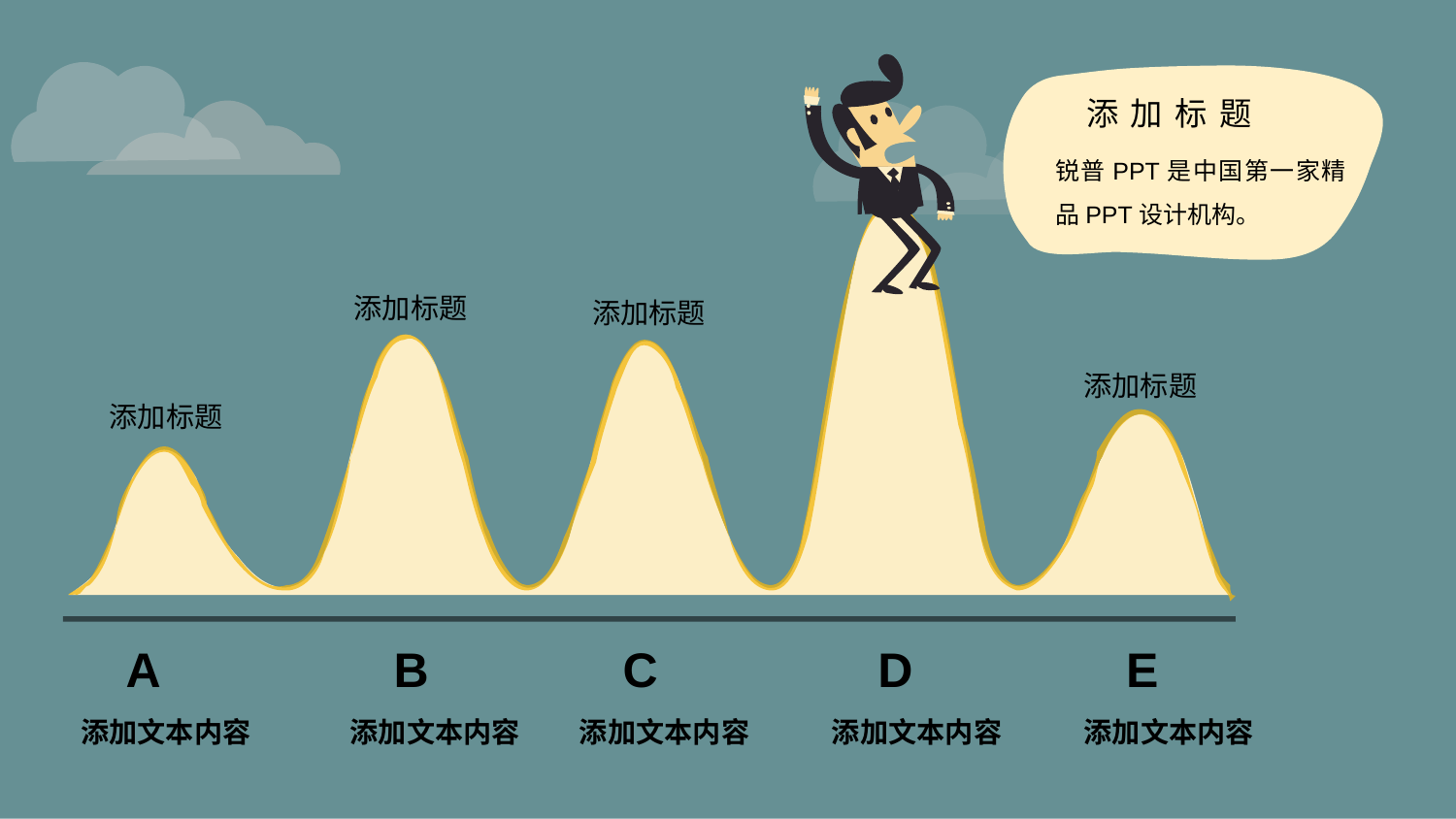

添加标题
添加标题
添加标题
添加标题

A
添加文本内容
B
添加文本内容
C
添加文本内容
D
添加文本内容
E
添加文本内容

添加标题
锐普PPT是中国第一家精品PPT设计机构。